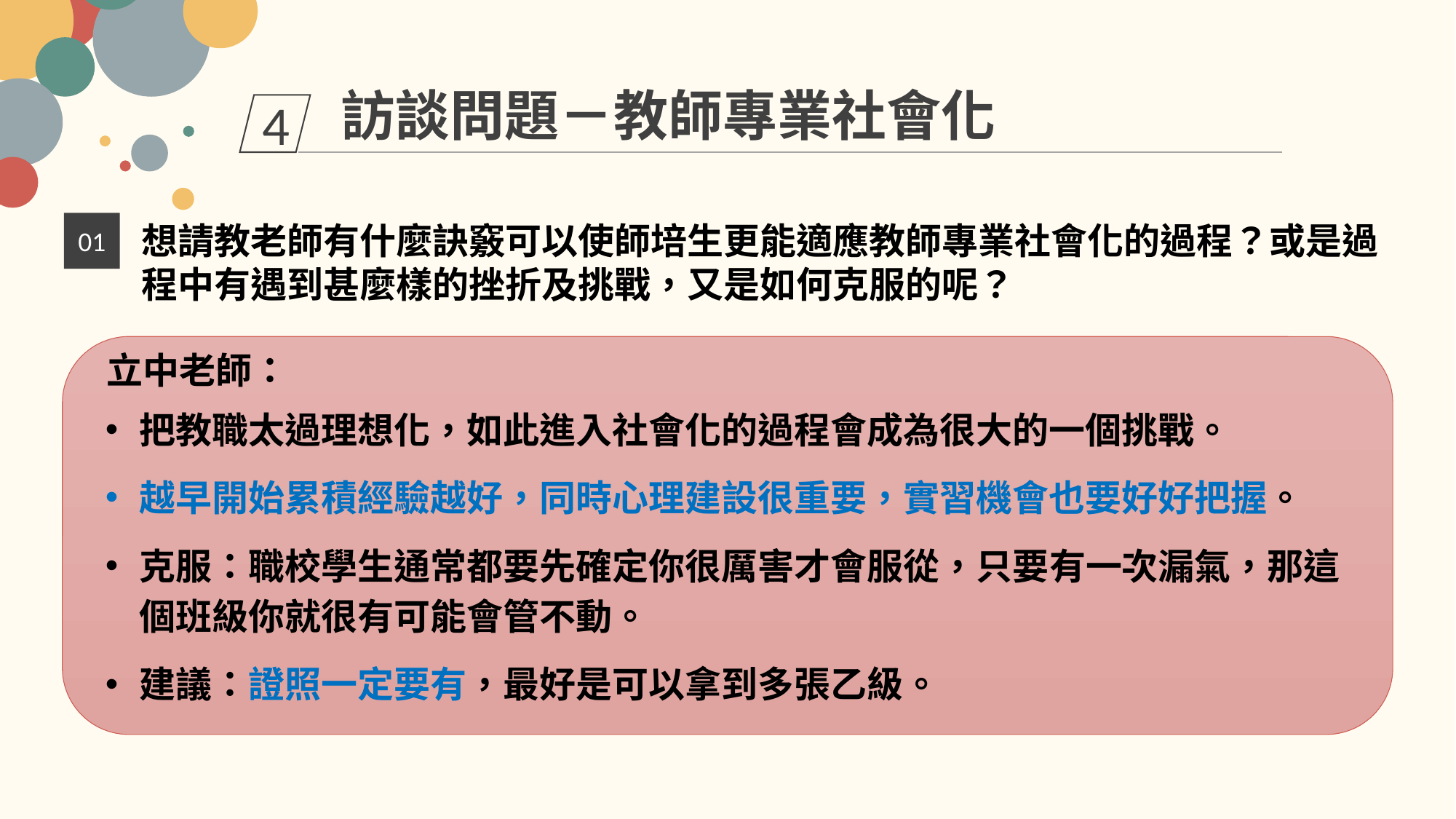

訪談問題－教師專業社會化
4
01
想請教老師有什麼訣竅可以使師培生更能適應教師專業社會化的過程？或是過程中有遇到甚麼樣的挫折及挑戰，又是如何克服的呢？

立中老師：
把教職太過理想化，如此進入社會化的過程會成為很大的一個挑戰。
越早開始累積經驗越好，同時心理建設很重要，實習機會也要好好把握。
克服：職校學生通常都要先確定你很厲害才會服從，只要有一次漏氣，那這個班級你就很有可能會管不動。
建議：證照一定要有，最好是可以拿到多張乙級。